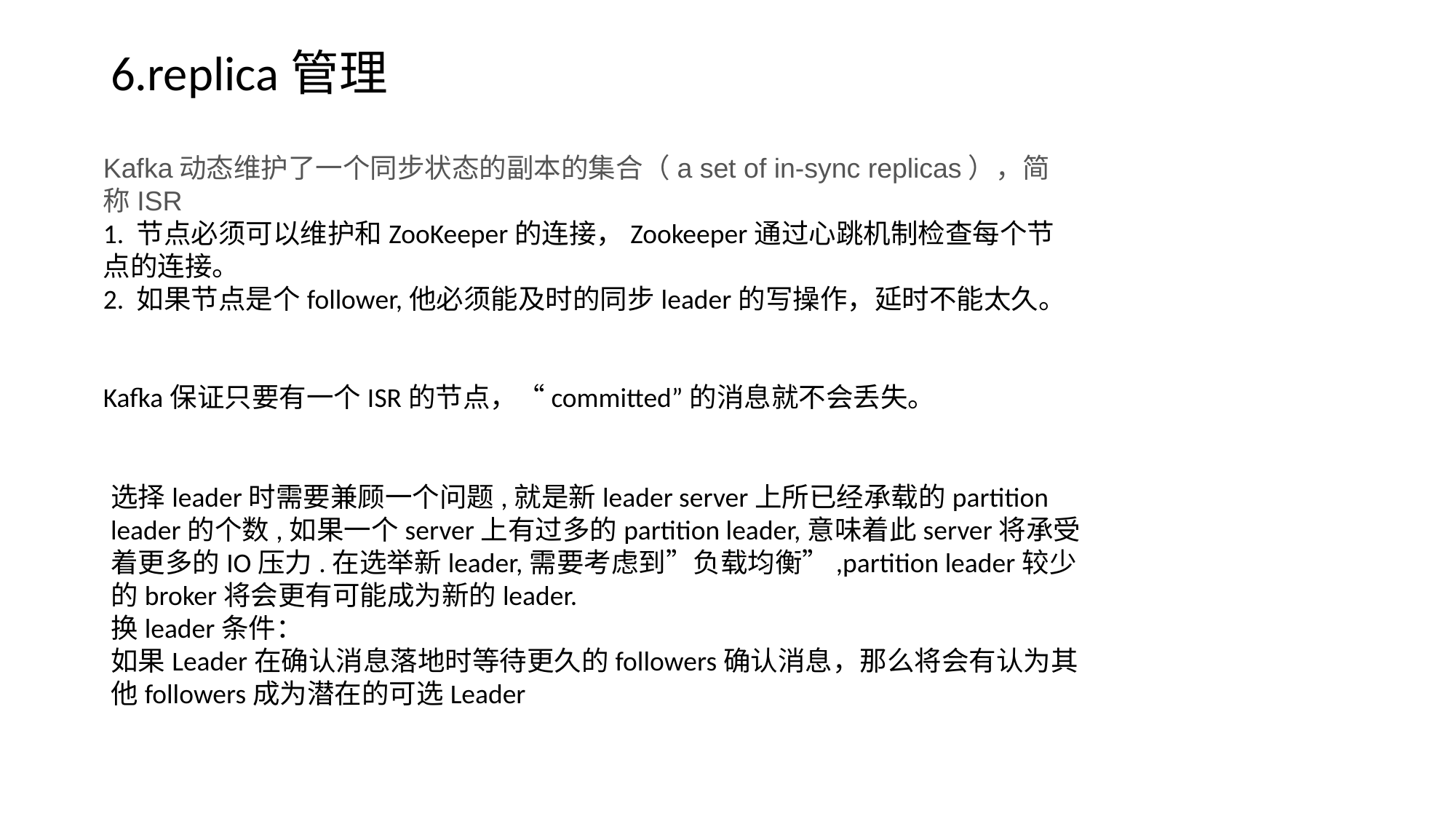

6.replica管理
Kafka动态维护了一个同步状态的副本的集合（a set of in-sync replicas），简称ISR
1. 节点必须可以维护和ZooKeeper的连接，Zookeeper通过心跳机制检查每个节点的连接。
2. 如果节点是个follower,他必须能及时的同步leader的写操作，延时不能太久。

Kafka保证只要有一个ISR的节点，“committed”的消息就不会丢失。

选择leader时需要兼顾一个问题,就是新leader server上所已经承载的partition leader的个数,如果一个server上有过多的partition leader,意味着此server将承受着更多的IO压力.在选举新leader,需要考虑到”负载均衡”,partition leader较少的broker将会更有可能成为新的leader.
换leader条件：
如果Leader在确认消息落地时等待更久的followers确认消息，那么将会有认为其他followers成为潜在的可选Leader